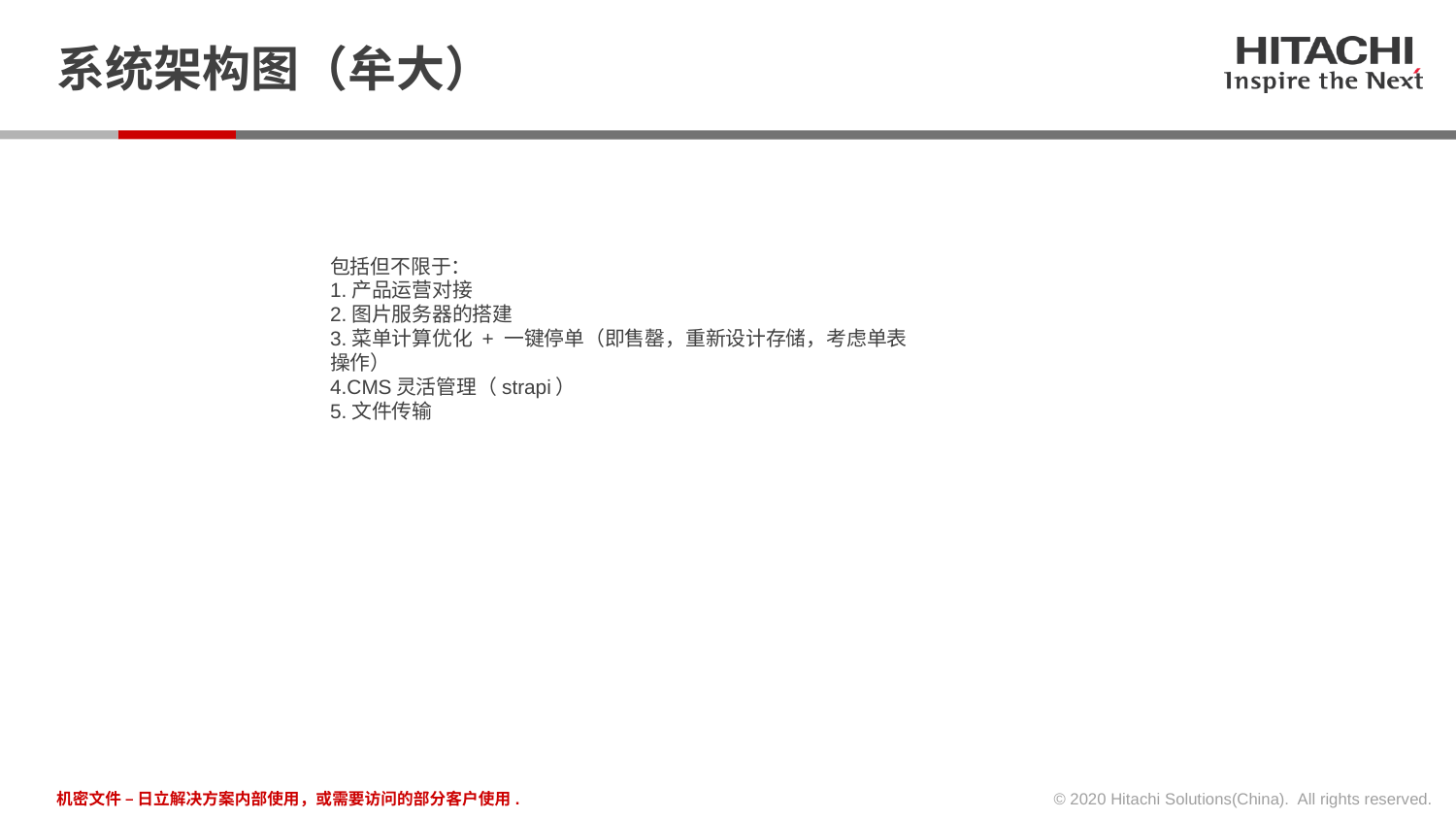

# 系统架构图（牟大）
包括但不限于：
1.产品运营对接
2.图片服务器的搭建
3.菜单计算优化 + 一键停单（即售罄，重新设计存储，考虑单表操作）
4.CMS灵活管理（strapi）
5.文件传输